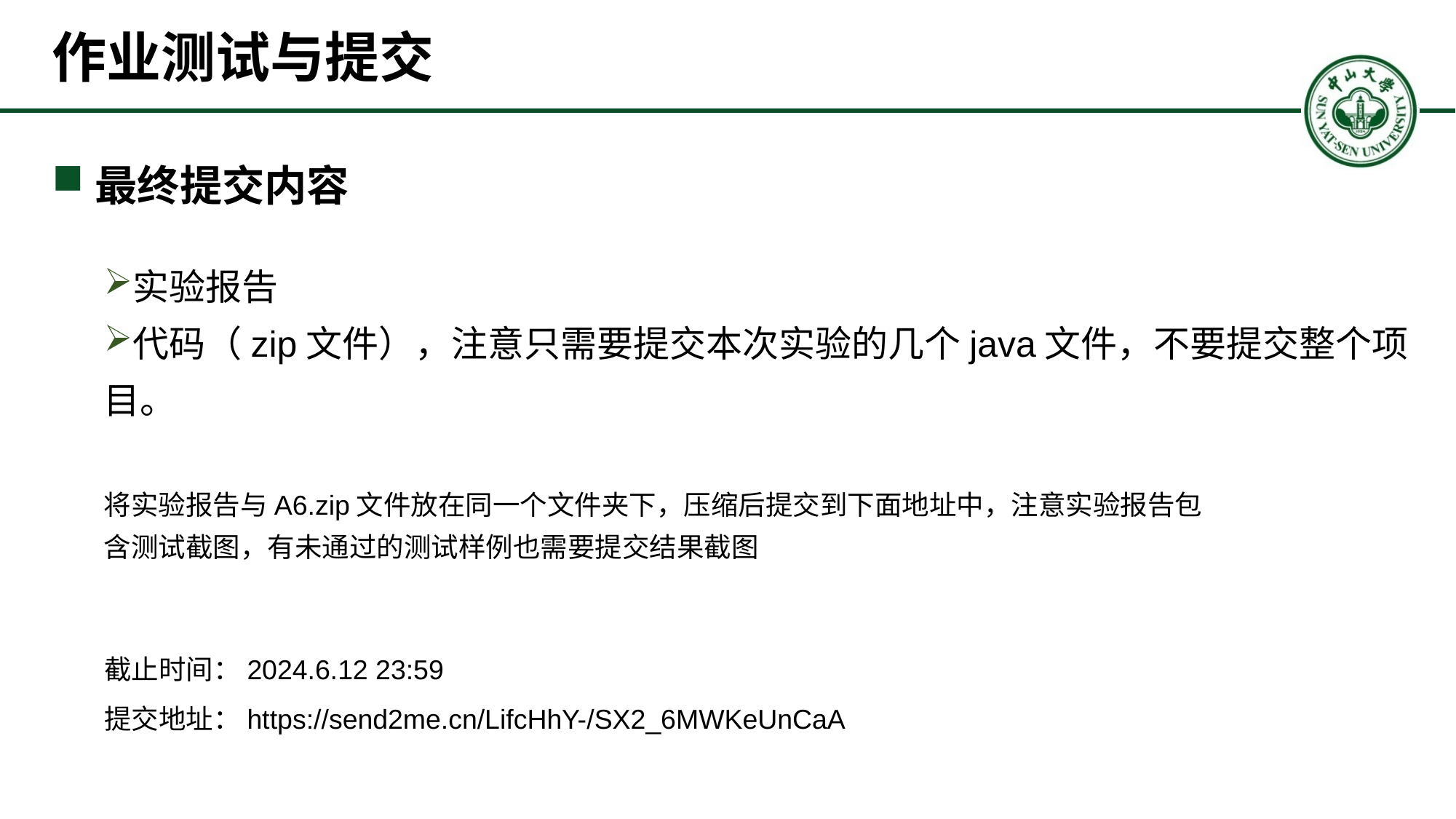

# 作业测试与提交
最终提交内容
实验报告
代码（zip文件），注意只需要提交本次实验的几个java文件，不要提交整个项目。

将实验报告与A6.zip文件放在同一个文件夹下，压缩后提交到下面地址中，注意实验报告包
含测试截图，有未通过的测试样例也需要提交结果截图
截止时间：2024.6.12 23:59
提交地址：https://send2me.cn/LifcHhY-/SX2_6MWKeUnCaA